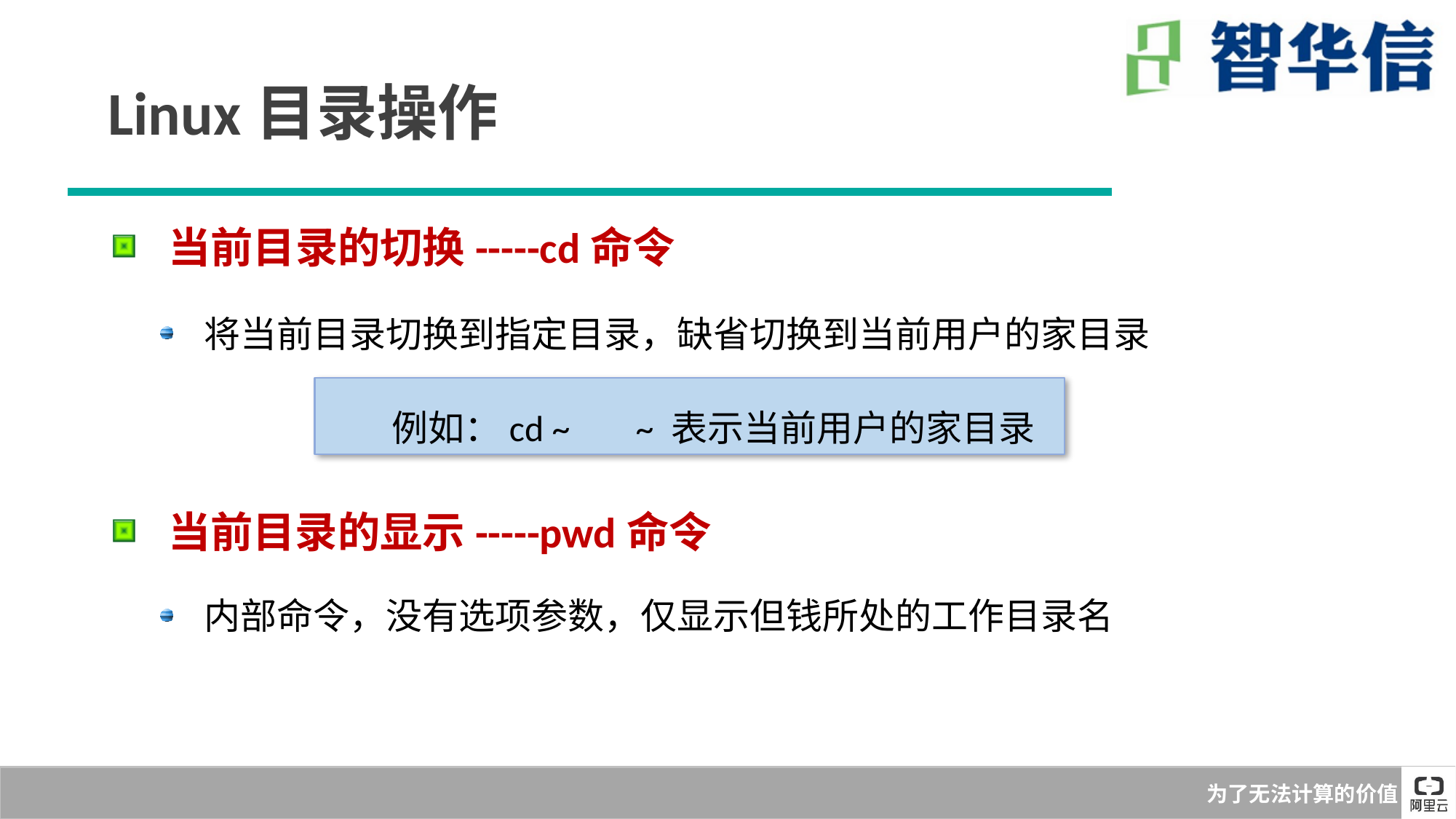

Linux目录操作
  当前目录的切换-----cd命令
  将当前目录切换到指定目录，缺省切换到当前用户的家目录
       例如：cd ~        ~ 表示当前用户的家目录
  当前目录的显示-----pwd命令
  内部命令，没有选项参数，仅显示但钱所处的工作目录名